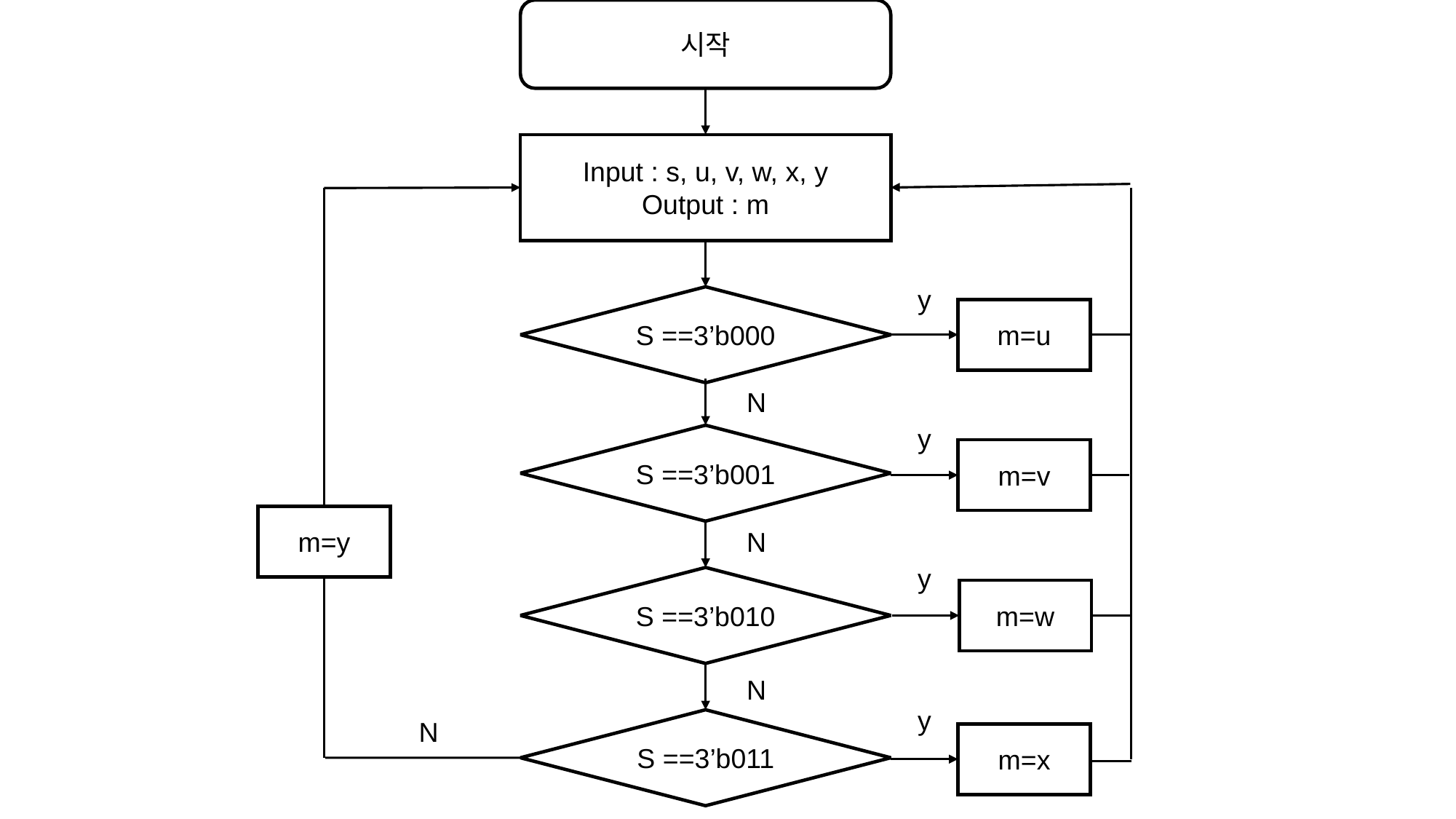

시작
Input : s, u, v, w, x, y
Output : m
y
S ==3’b000
m=u
N
y
S ==3’b001
m=v
m=y
N
y
S ==3’b010
m=w
N
y
N
S ==3’b011
m=x